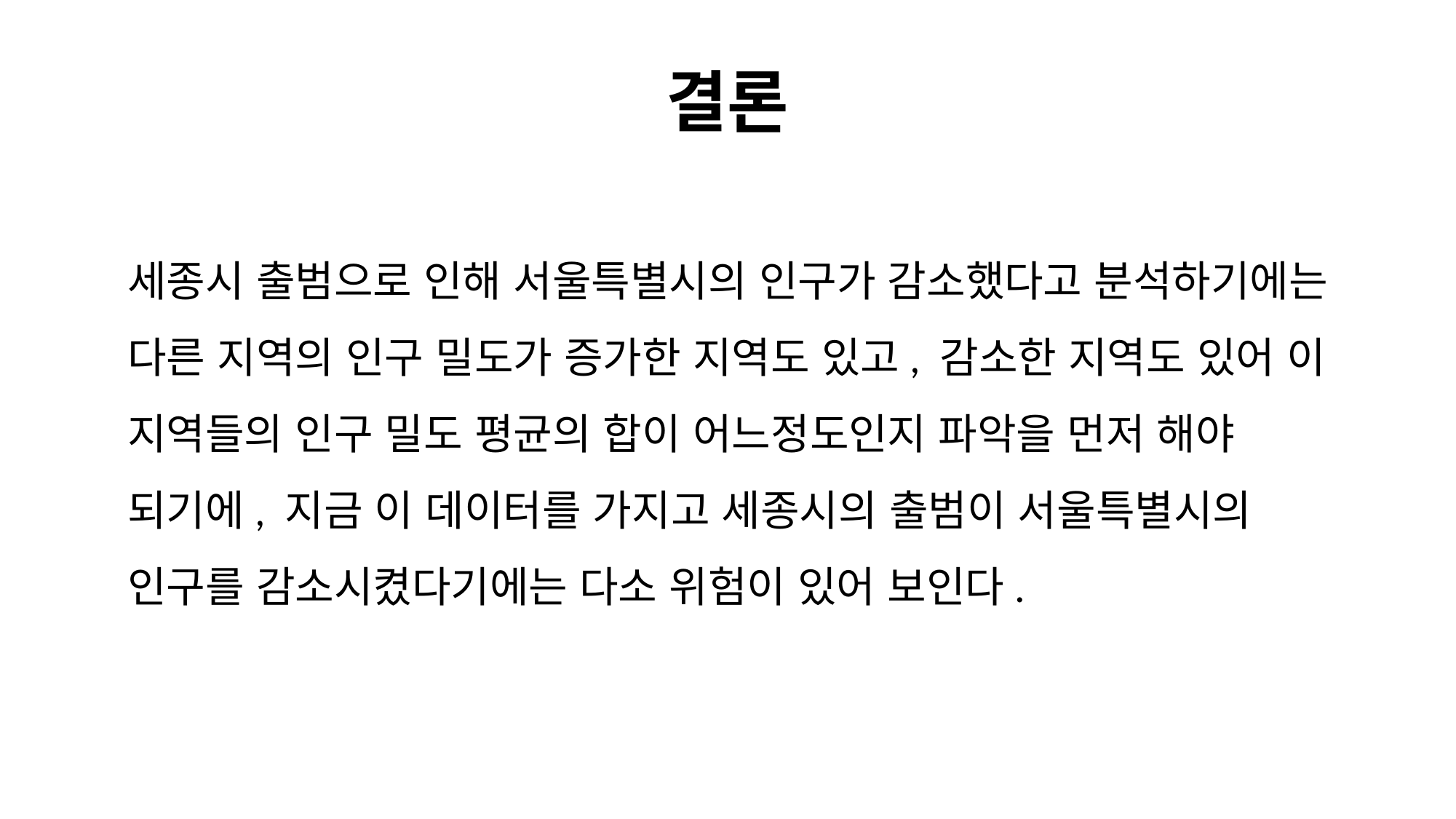

# 결론
세종시 출범으로 인해 서울특별시의 인구가 감소했다고 분석하기에는 다른 지역의 인구 밀도가 증가한 지역도 있고, 감소한 지역도 있어 이 지역들의 인구 밀도 평균의 합이 어느정도인지 파악을 먼저 해야 되기에, 지금 이 데이터를 가지고 세종시의 출범이 서울특별시의 인구를 감소시켰다기에는 다소 위험이 있어 보인다.